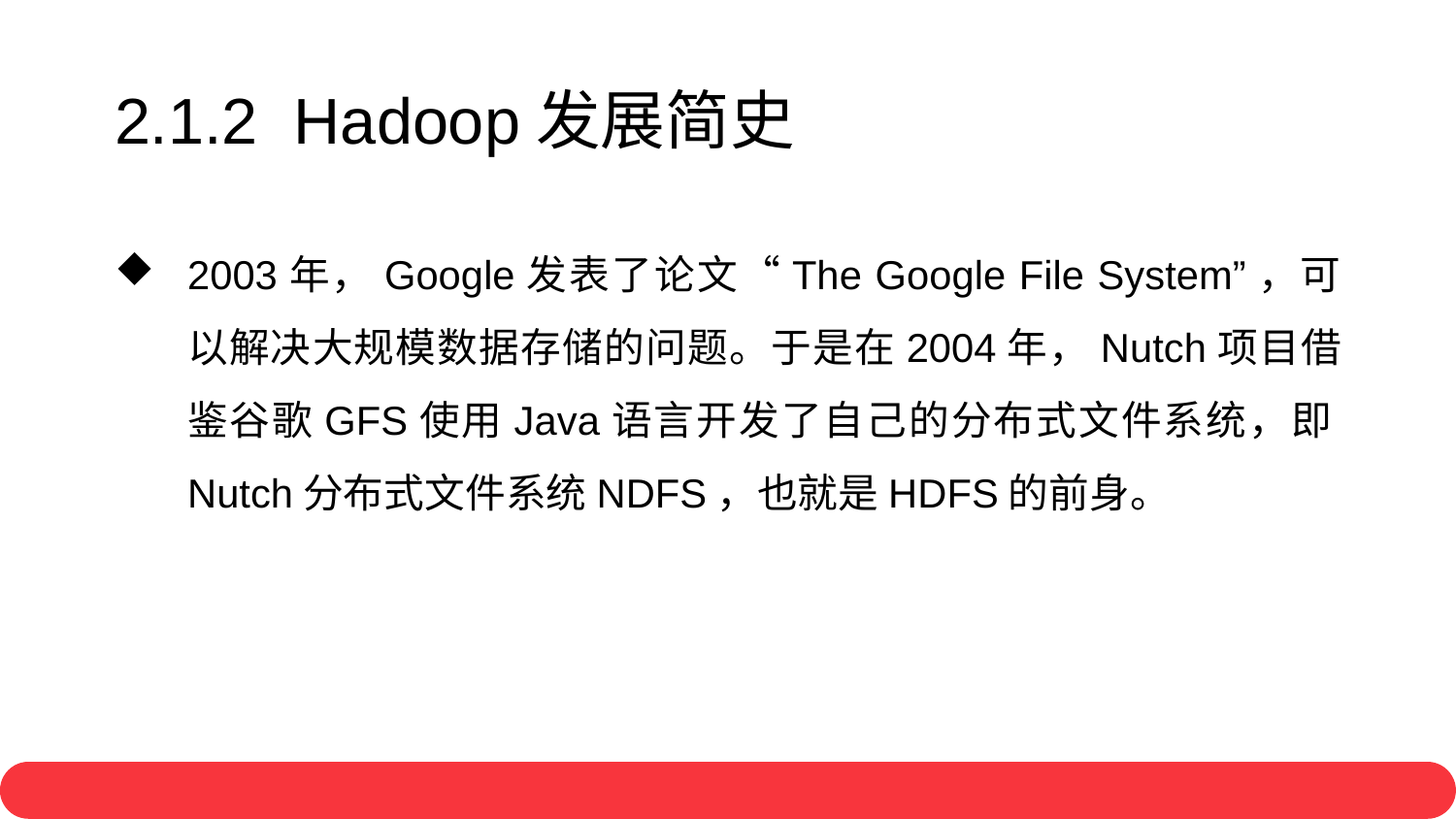

# 2.1.2  Hadoop发展简史
2003年，Google发表了论文“The Google File System”，可以解决大规模数据存储的问题。于是在2004年，Nutch项目借鉴谷歌GFS使用Java语言开发了自己的分布式文件系统，即Nutch分布式文件系统NDFS，也就是HDFS的前身。